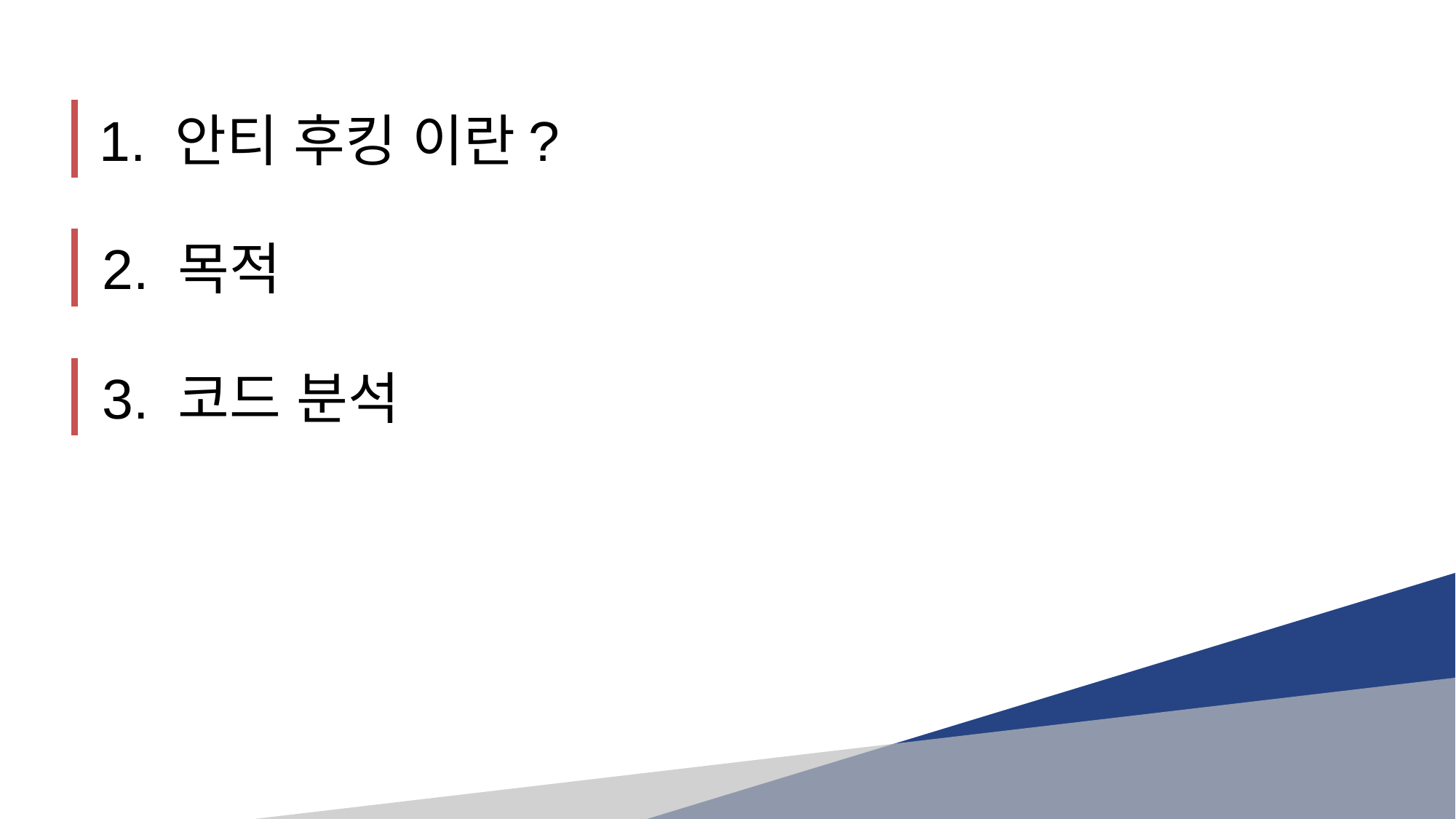

1. 안티 후킹 이란?
2. 목적
3. 코드 분석